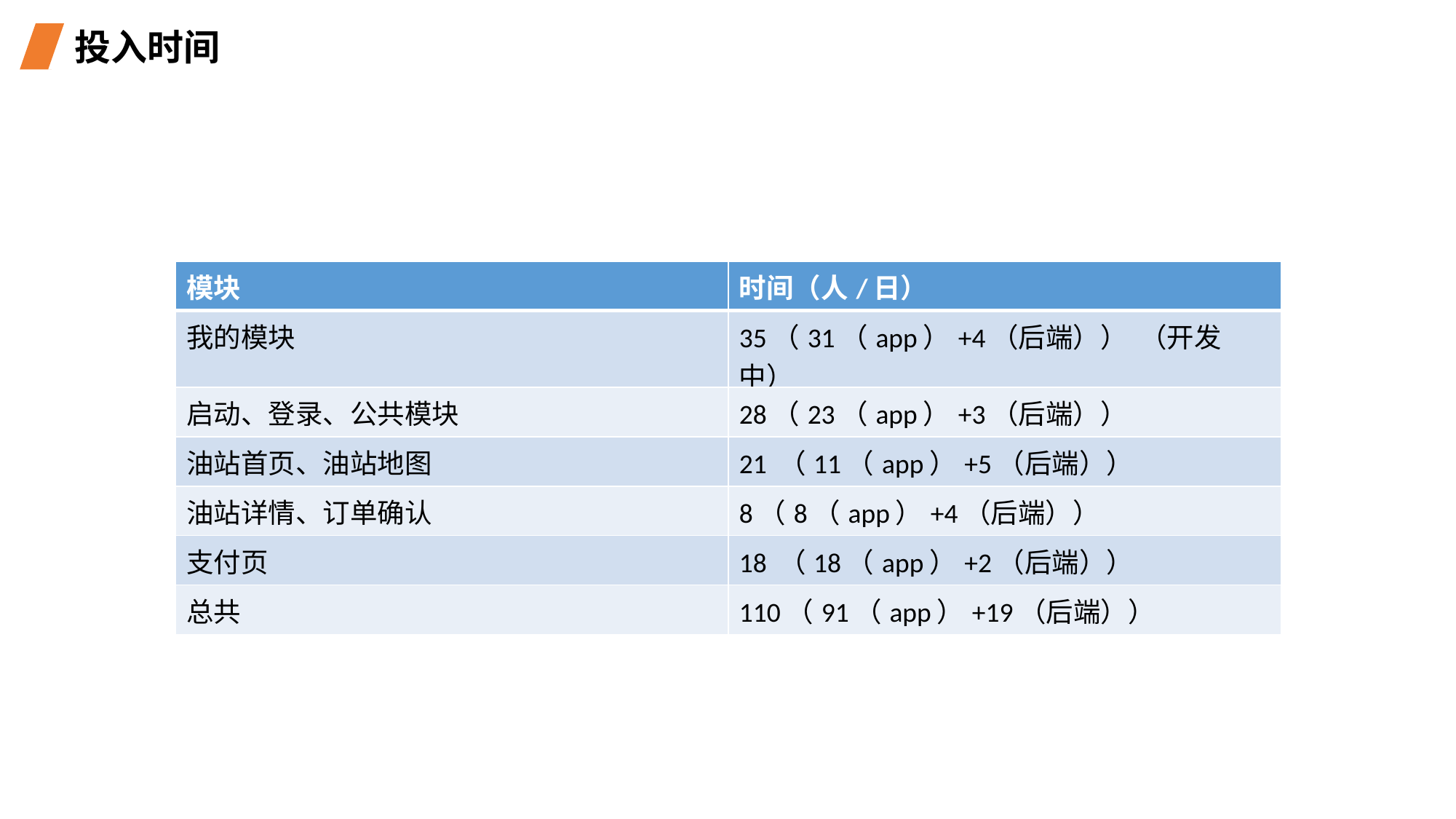

投入时间

| 模块 | 时间（人/日） |
| --- | --- |
| 我的模块 | 35（31（app）+4（后端）） （开发中） |
| 启动、登录、公共模块 | 28（23（app）+3（后端）） |
| 油站首页、油站地图 | 21 （11（app）+5（后端）） |
| 油站详情、订单确认 | 8（8（app）+4（后端）） |
| 支付页 | 18 （18（app）+2（后端）） |
| 总共 | 110（91（app）+19（后端）） |